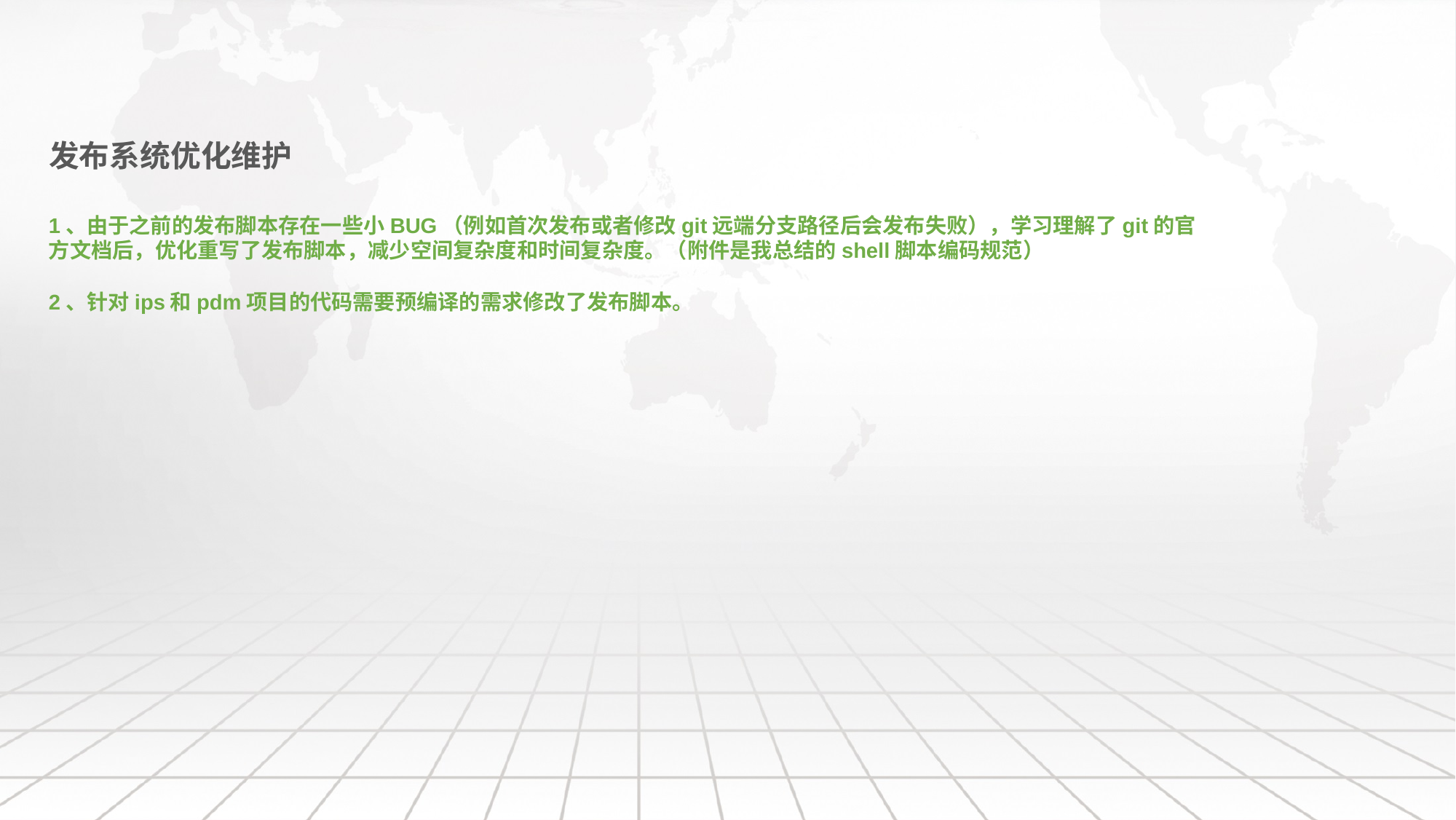

发布系统优化维护
1、由于之前的发布脚本存在一些小BUG（例如首次发布或者修改git远端分支路径后会发布失败），学习理解了git的官方文档后，优化重写了发布脚本，减少空间复杂度和时间复杂度。（附件是我总结的shell脚本编码规范）

2、针对ips和pdm项目的代码需要预编译的需求修改了发布脚本。